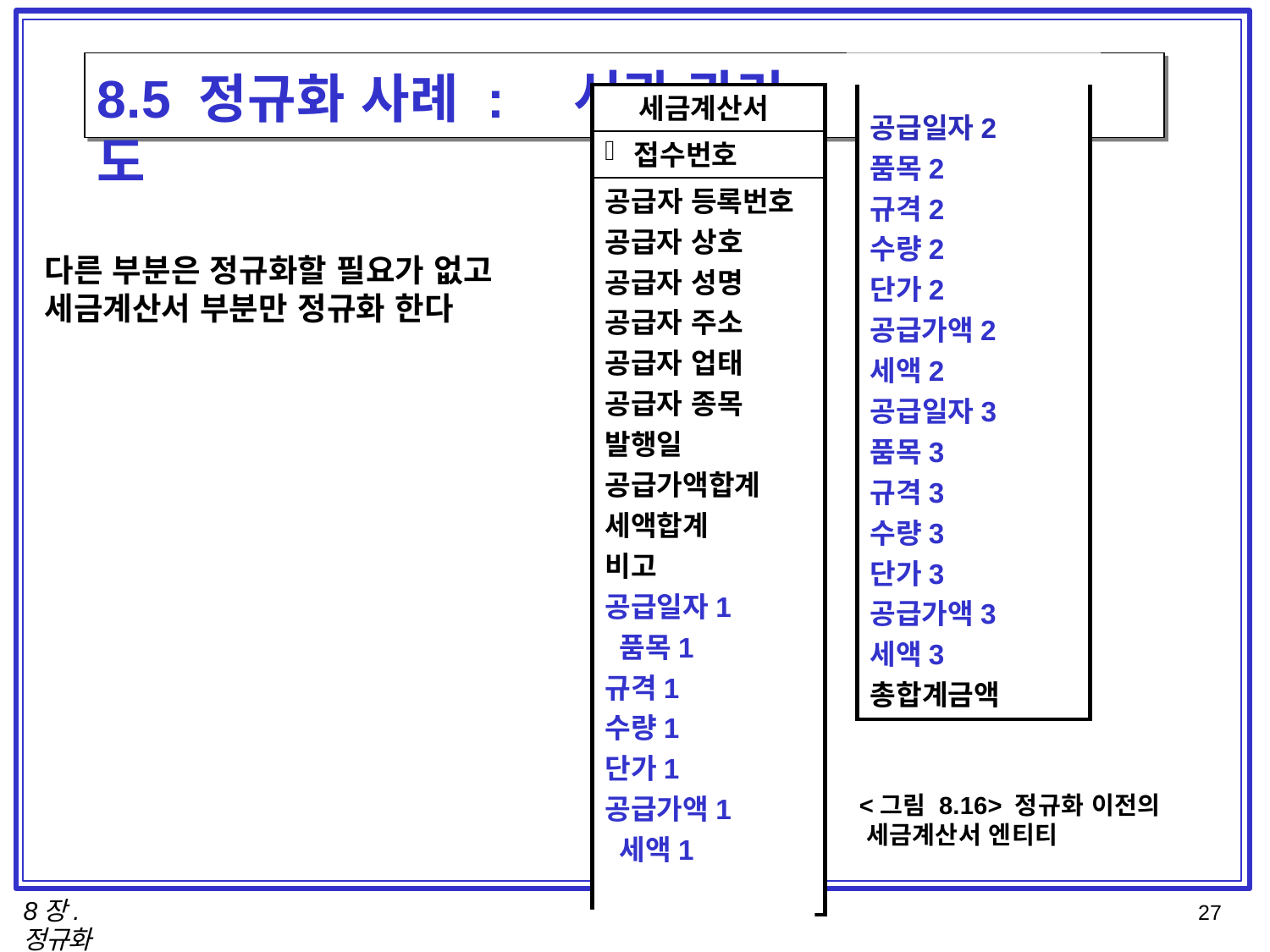

# 8.5 정규화 사례 : 도

서관 관리
세금계산서
접수번호

공급일자2
품목2  규격2  수량2  단가2  공급가액2  세액2  공급일자3  품목3  규격3  수량3  단가3  공급가액3  세액3  총합계금액
공급자 등록번호  공급자 상호  공급자 성명  공급자 주소  공급자 업태  공급자 종목  발행일  공급가액합계  세액합계
비고
공급일자1  품목1  규격1  수량1  단가1  공급가액1  세액1
다른 부분은 정규화할 필요가 없고  세금계산서 부분만 정규화 한다
<그림 8.16> 정규화 이전의  세금계산서 엔티티
8장. 정규화
27